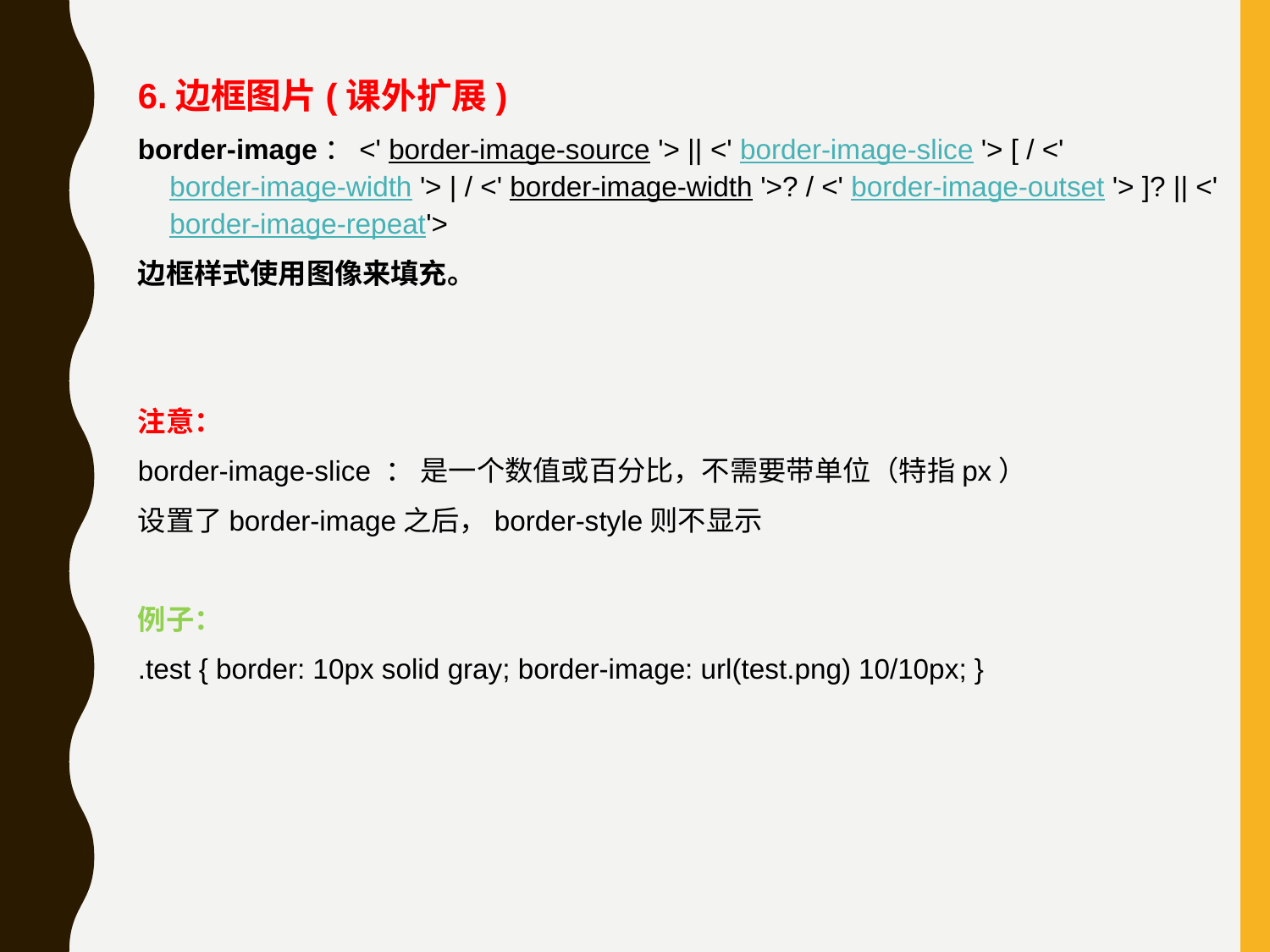

6.边框图片(课外扩展)
border-image：<' border-image-source '> || <' border-image-slice '> [ / <' border-image-width '> | / <' border-image-width '>? / <' border-image-outset '> ]? || <' border-image-repeat'>
边框样式使用图像来填充。

注意：
border-image-slice ： 是一个数值或百分比，不需要带单位（特指px）
设置了border-image之后，border-style则不显示

例子：
.test { border: 10px solid gray; border-image: url(test.png) 10/10px; }